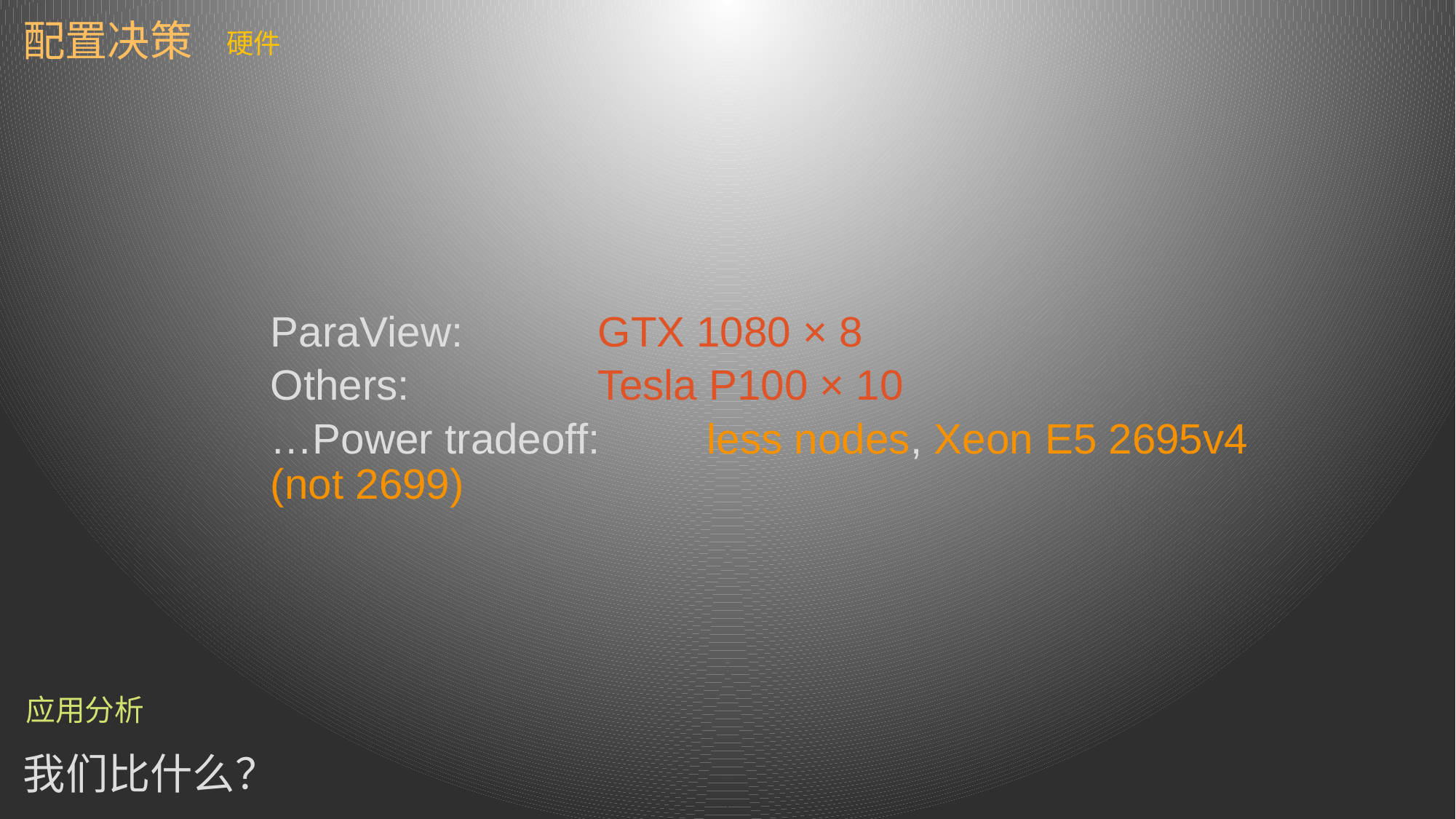

配置决策
硬件
ParaView:		GTX 1080 × 8
Others:		Tesla P100 × 10
…Power tradeoff:	less nodes, Xeon E5 2695v4 (not 2699)
应用分析
我们比什么？